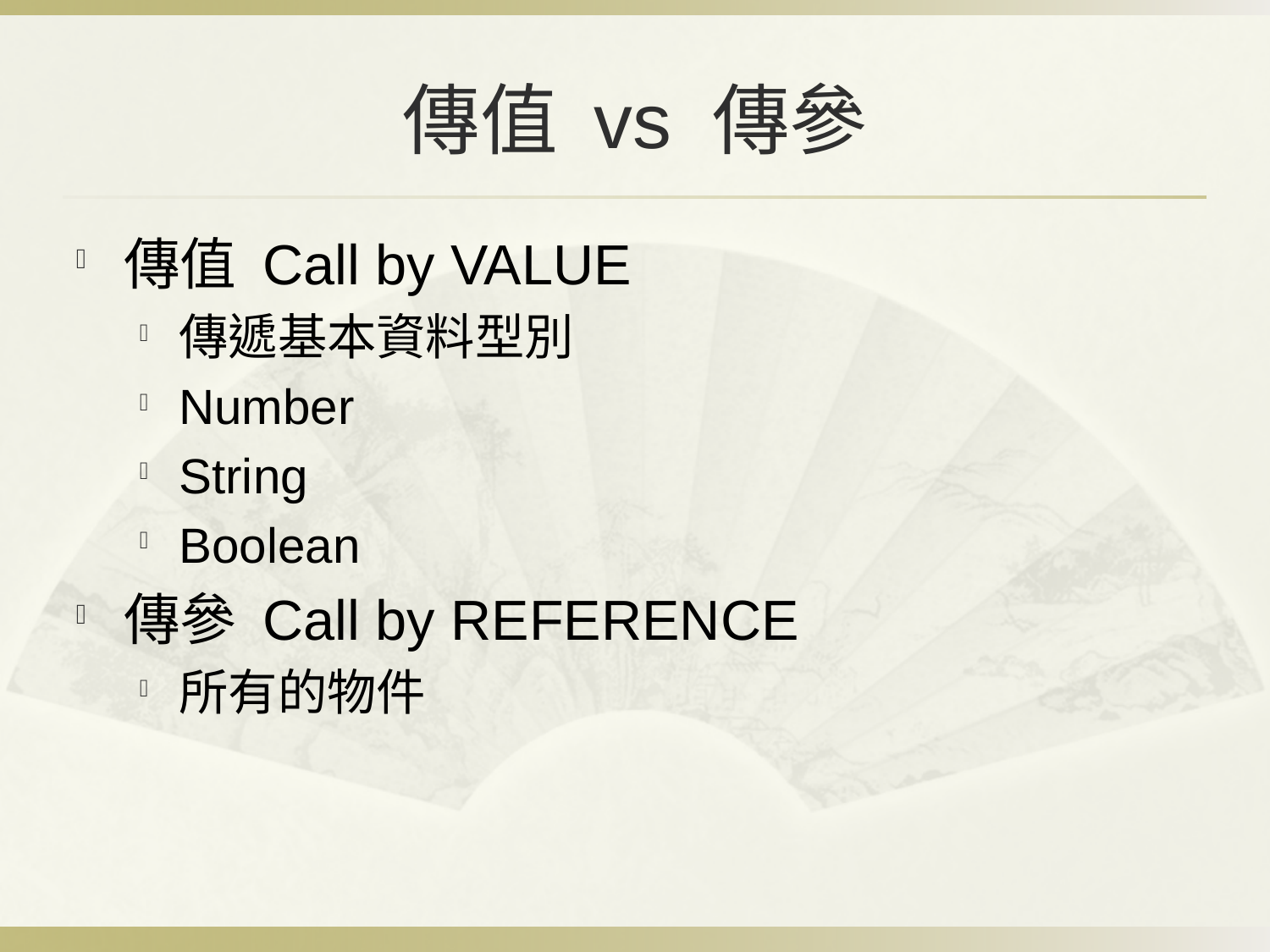

# 傳值 vs 傳參
傳值 Call by VALUE
傳遞基本資料型別
Number
String
Boolean
傳參 Call by REFERENCE
所有的物件